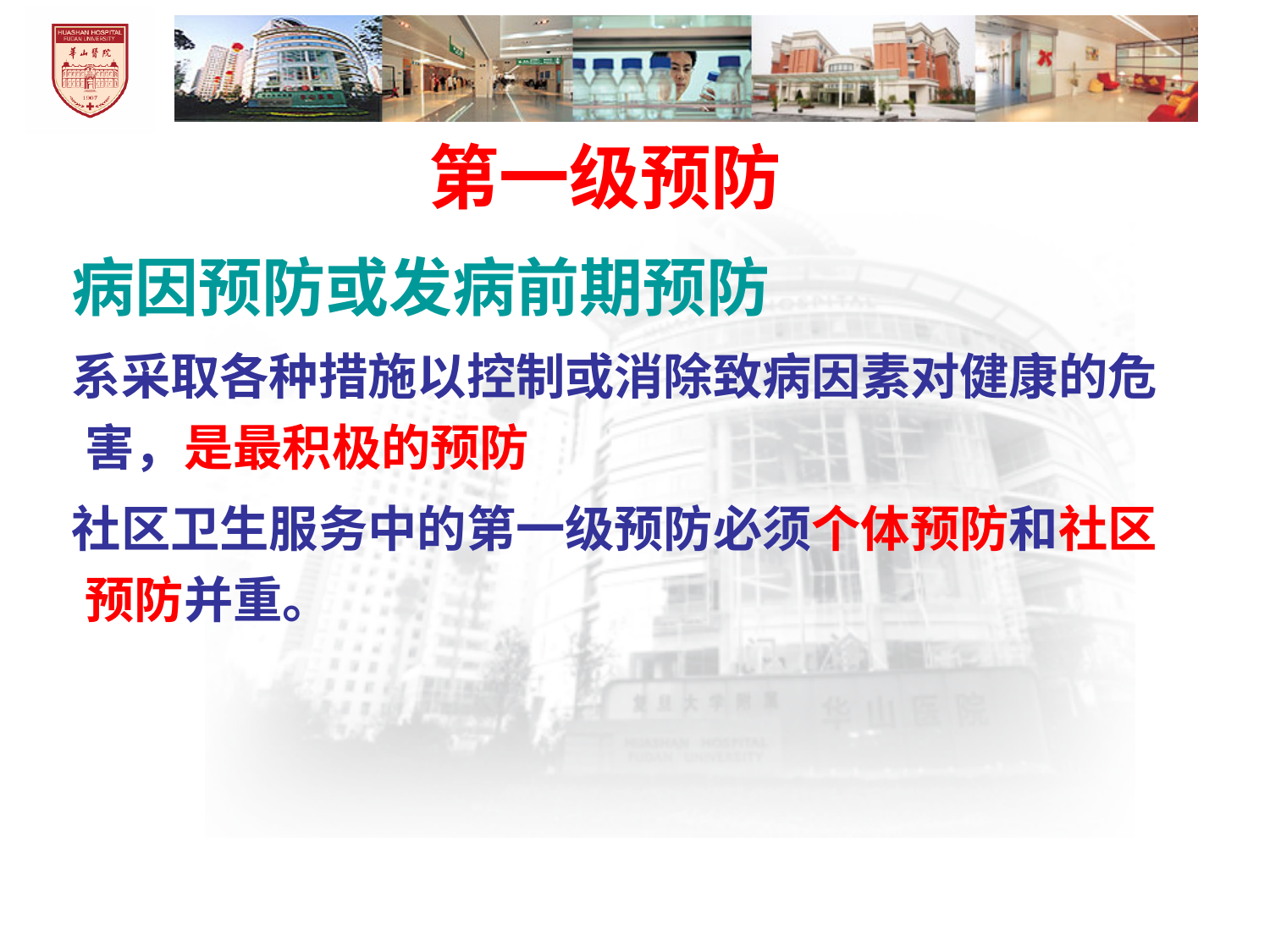

# 第一级预防
  病因预防或发病前期预防
  系采取各种措施以控制或消除致病因素对健康的危害，是最积极的预防
  社区卫生服务中的第一级预防必须个体预防和社区预防并重。